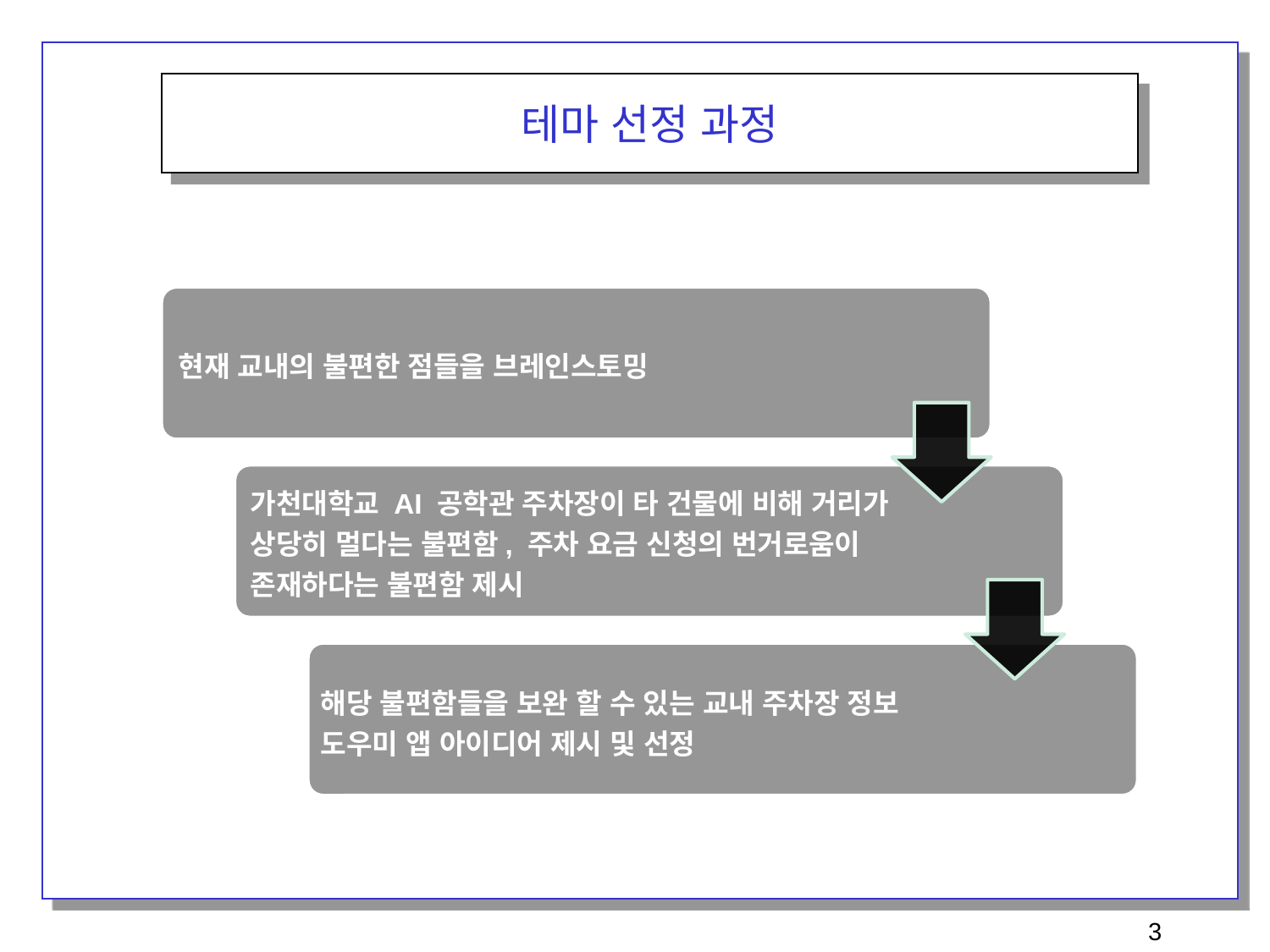

테마 선정 과정

현재 교내의 불편한 점들을 브레인스토밍

해당 불편함들을 보완 할 수 있는 교내 주차장 정보 도우미 앱 아이디어 제시 및 선정
가천대학교 AI 공학관 주차장이 타 건물에 비해 거리가 상당히 멀다는 불편함, 주차 요금 신청의 번거로움이 존재하다는 불편함 제시
3